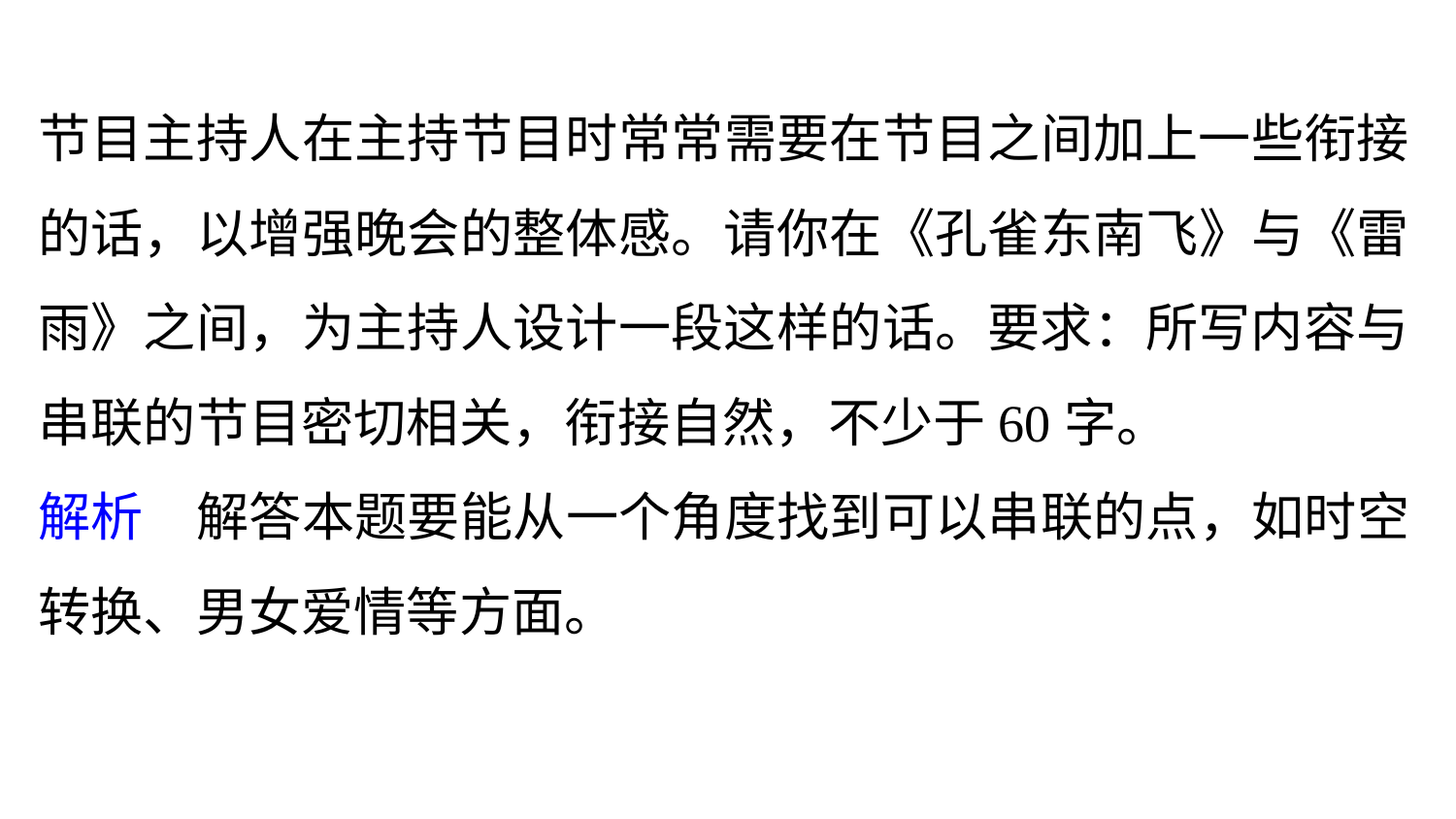

节目主持人在主持节目时常常需要在节目之间加上一些衔接的话，以增强晚会的整体感。请你在《孔雀东南飞》与《雷雨》之间，为主持人设计一段这样的话。要求：所写内容与串联的节目密切相关，衔接自然，不少于60字。
解析　解答本题要能从一个角度找到可以串联的点，如时空转换、男女爱情等方面。